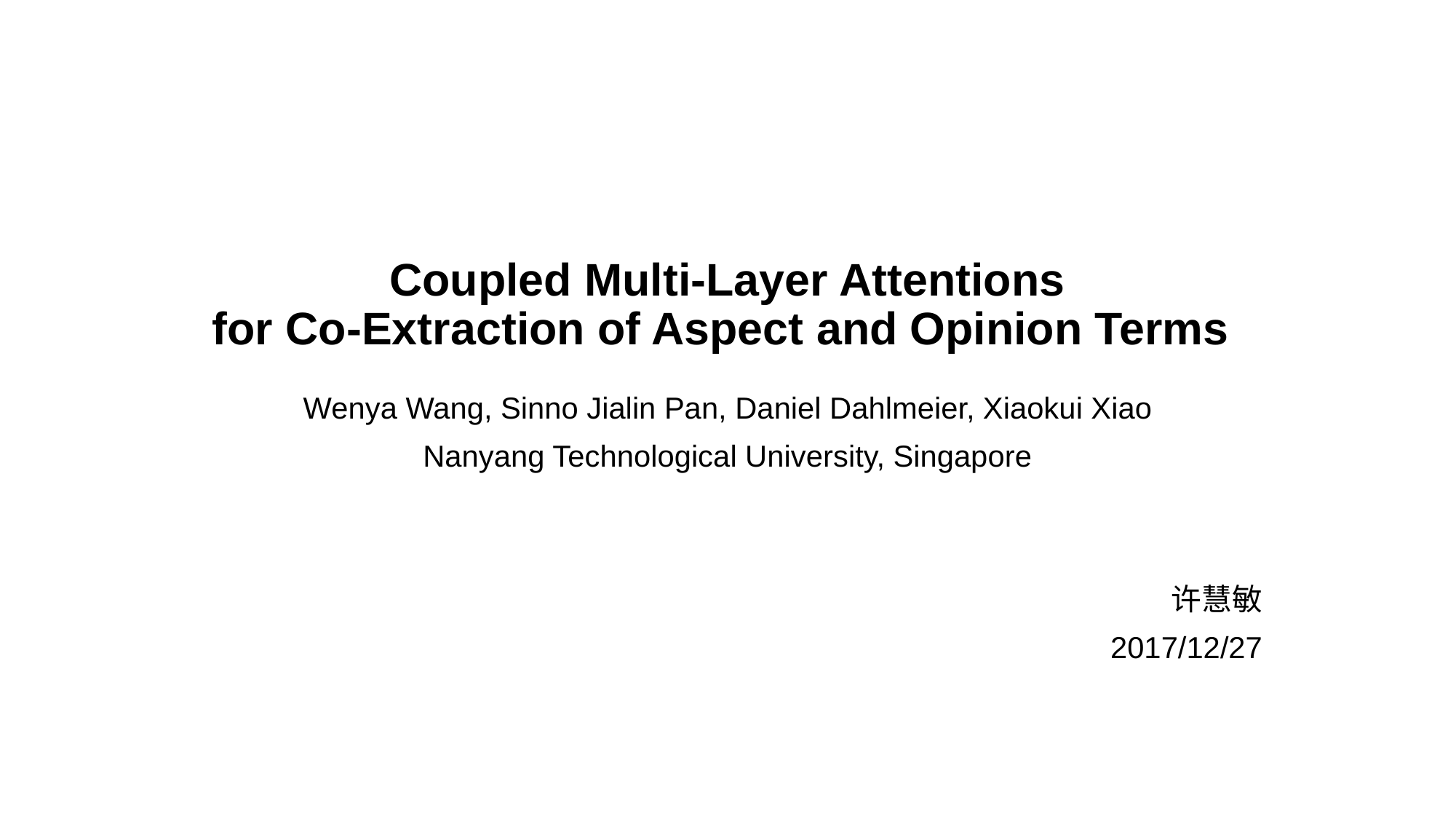

# Coupled Multi-Layer Attentions for Co-Extraction of Aspect and Opinion Terms
Wenya Wang, Sinno Jialin Pan, Daniel Dahlmeier, Xiaokui Xiao
Nanyang Technological University, Singapore

许慧敏
2017/12/27